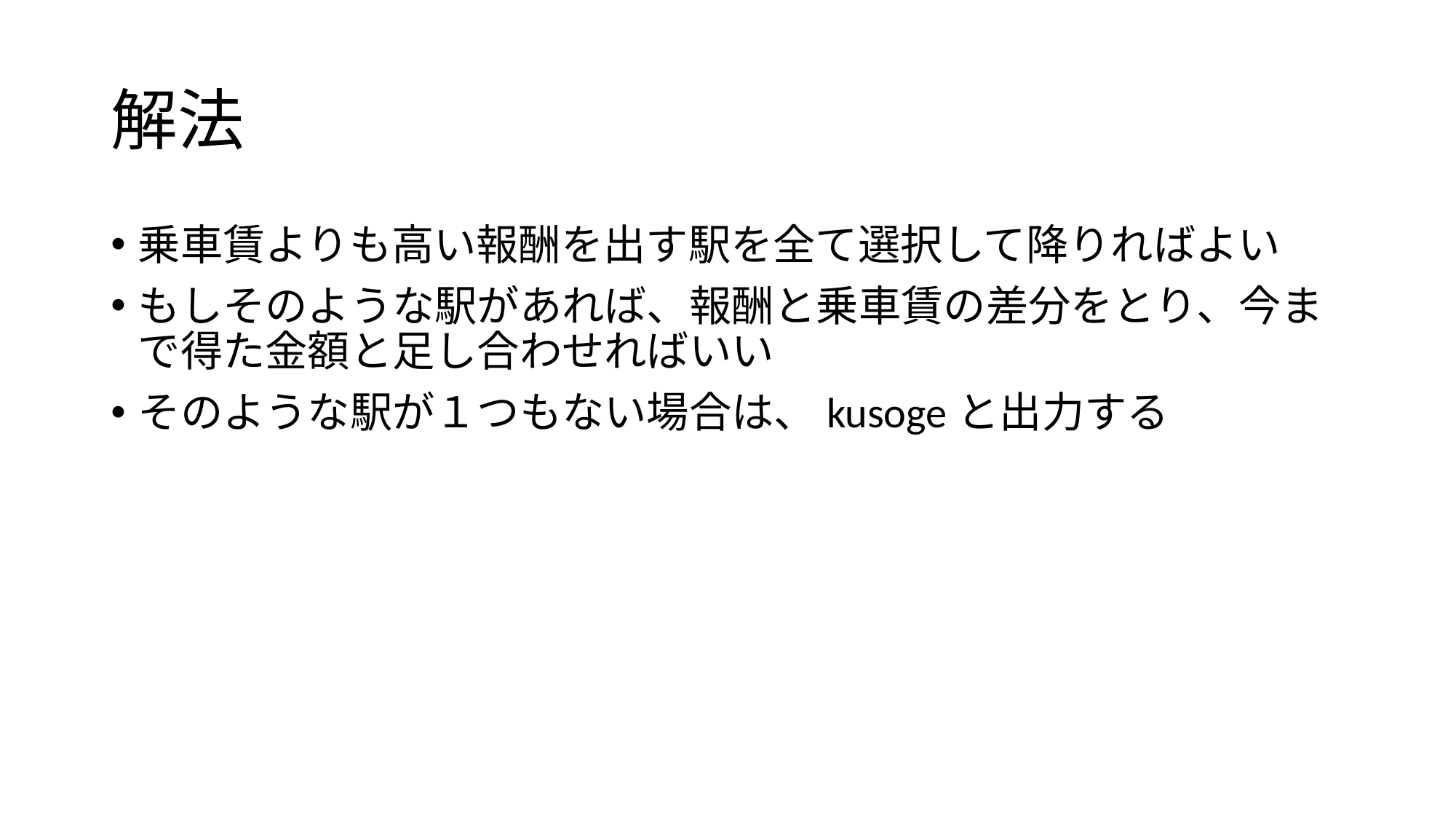

# 解法
乗車賃よりも高い報酬を出す駅を全て選択して降りればよい
もしそのような駅があれば、報酬と乗車賃の差分をとり、今まで得た金額と足し合わせればいい
そのような駅が１つもない場合は、kusogeと出力する